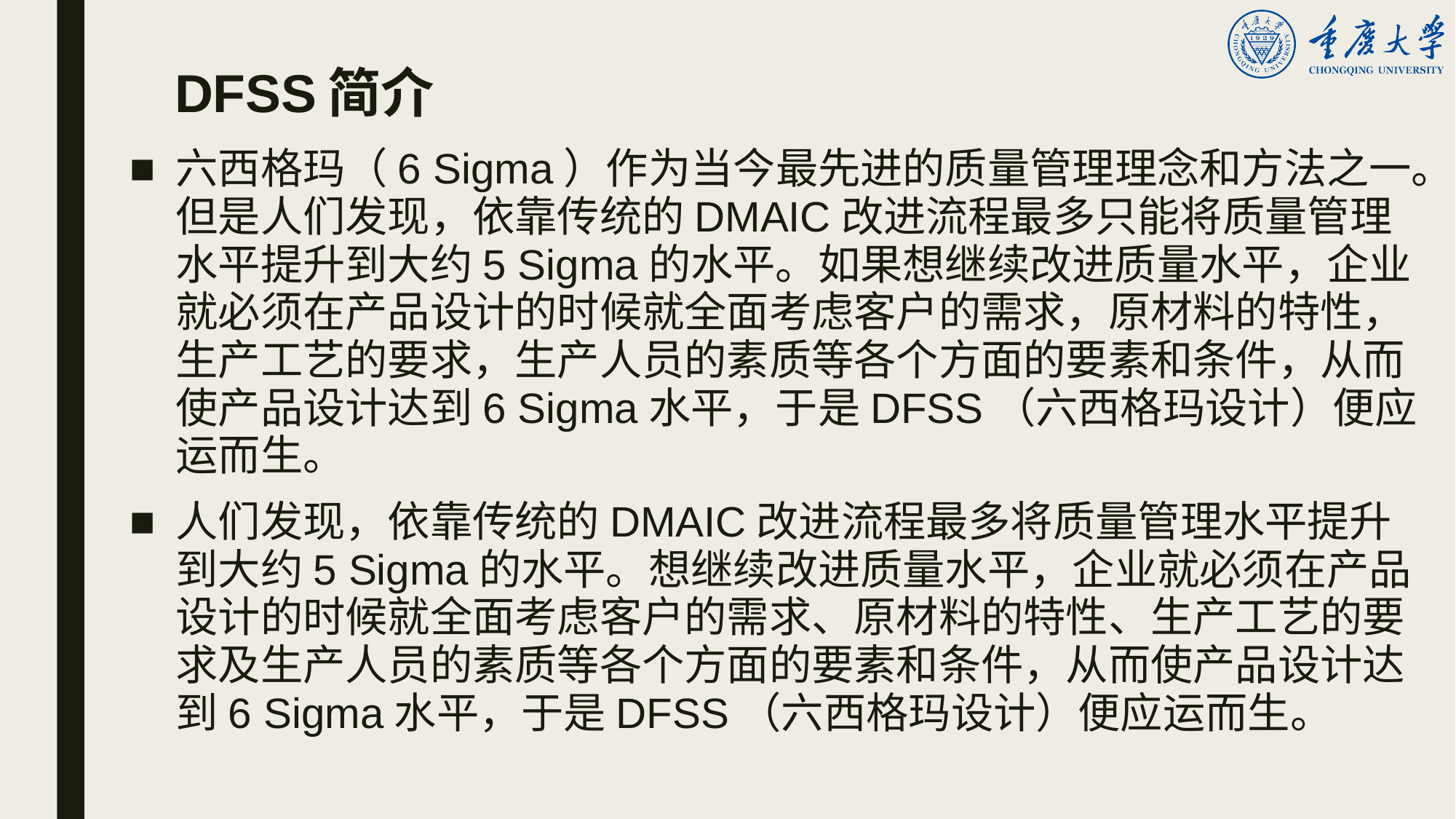

# DFSS简介
六西格玛（6 Sigma）作为当今最先进的质量管理理念和方法之一。但是人们发现，依靠传统的DMAIC改进流程最多只能将质量管理水平提升到大约5 Sigma的水平。如果想继续改进质量水平，企业就必须在产品设计的时候就全面考虑客户的需求，原材料的特性，生产工艺的要求，生产人员的素质等各个方面的要素和条件，从而使产品设计达到6 Sigma水平，于是DFSS（六西格玛设计）便应运而生。
人们发现，依靠传统的DMAIC改进流程最多将质量管理水平提升到大约5 Sigma的水平。想继续改进质量水平，企业就必须在产品设计的时候就全面考虑客户的需求、原材料的特性、生产工艺的要求及生产人员的素质等各个方面的要素和条件，从而使产品设计达到6 Sigma水平，于是DFSS（六西格玛设计）便应运而生。